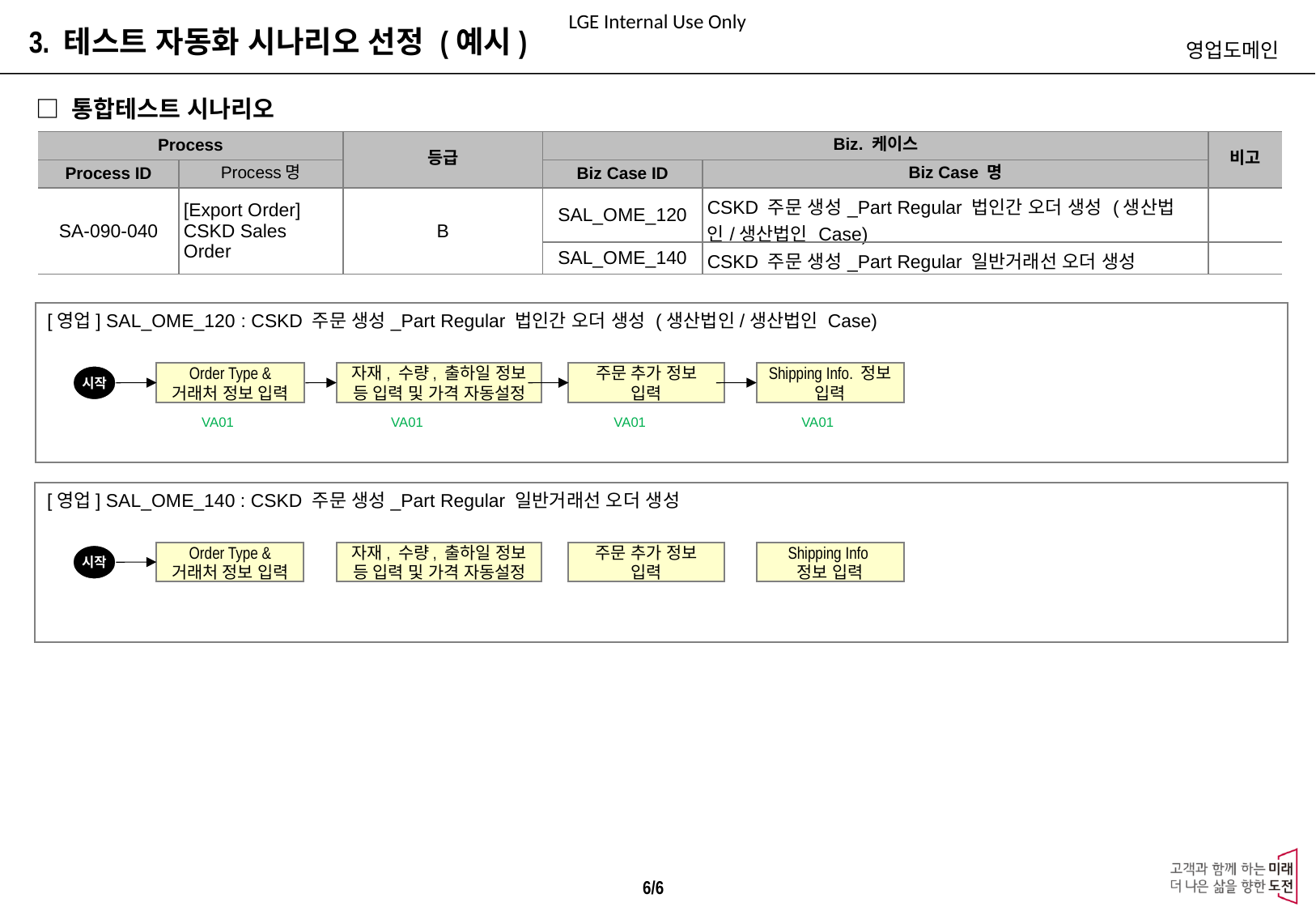

3. 테스트 자동화 시나리오 선정 (예시)
영업도메인
□ 통합테스트 시나리오
| Process |  | 등급 | Biz. 케이스 |  | 비고 |
| --- | --- | --- | --- | --- | --- |
| Process ID | Process명 |  | Biz Case ID | Biz Case 명 |  |
| SA-090-040 | [Export Order] CSKD Sales Order | B | SAL\_OME\_120 | CSKD 주문 생성\_Part Regular 법인간 오더 생성 (생산법인/생산법인 Case) |  |
|  |  |  | SAL\_OME\_140 | CSKD 주문 생성\_Part Regular 일반거래선 오더 생성 |  |
[영업] SAL_OME_120 : CSKD 주문 생성_Part Regular 법인간 오더 생성 (생산법인/생산법인 Case)
Order Type & 거래처 정보 입력
자재, 수량, 출하일 정보 등 입력 및 가격 자동설정
주문 추가 정보 입력
Shipping Info. 정보 입력
시작
VA01
VA01
VA01
VA01
[영업] SAL_OME_140 : CSKD 주문 생성_Part Regular 일반거래선 오더 생성
Order Type & 거래처 정보 입력
자재, 수량, 출하일 정보 등 입력 및 가격 자동설정
주문 추가 정보 입력
Shipping Info
정보 입력
시작
6/6